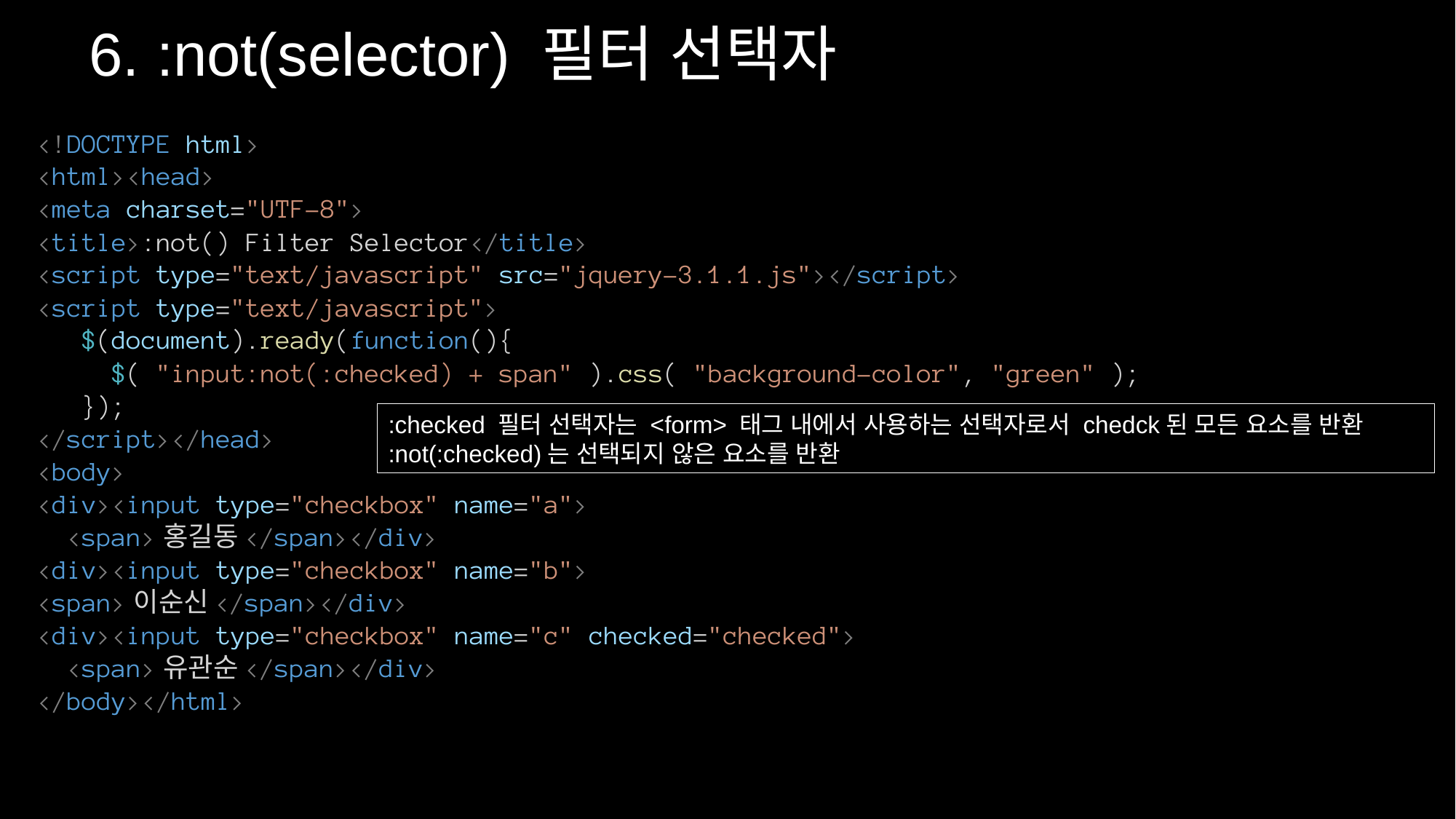

6. :not(selector) 필터 선택자
<!DOCTYPE html>
<html><head>
<meta charset="UTF-8">
<title>:not() Filter Selector</title>
<script type="text/javascript" src="jquery-3.1.1.js"></script>
<script type="text/javascript">
   $(document).ready(function(){
     $( "input:not(:checked) + span" ).css( "background-color", "green" );
   });
</script></head>
<body>
<div><input type="checkbox" name="a">
  <span>홍길동</span></div>
<div><input type="checkbox" name="b">
<span>이순신</span></div>
<div><input type="checkbox" name="c" checked="checked">
  <span>유관순</span></div>
</body></html>
:checked 필터 선택자는 <form> 태그 내에서 사용하는 선택자로서 chedck된 모든 요소를 반환
:not(:checked)는 선택되지 않은 요소를 반환